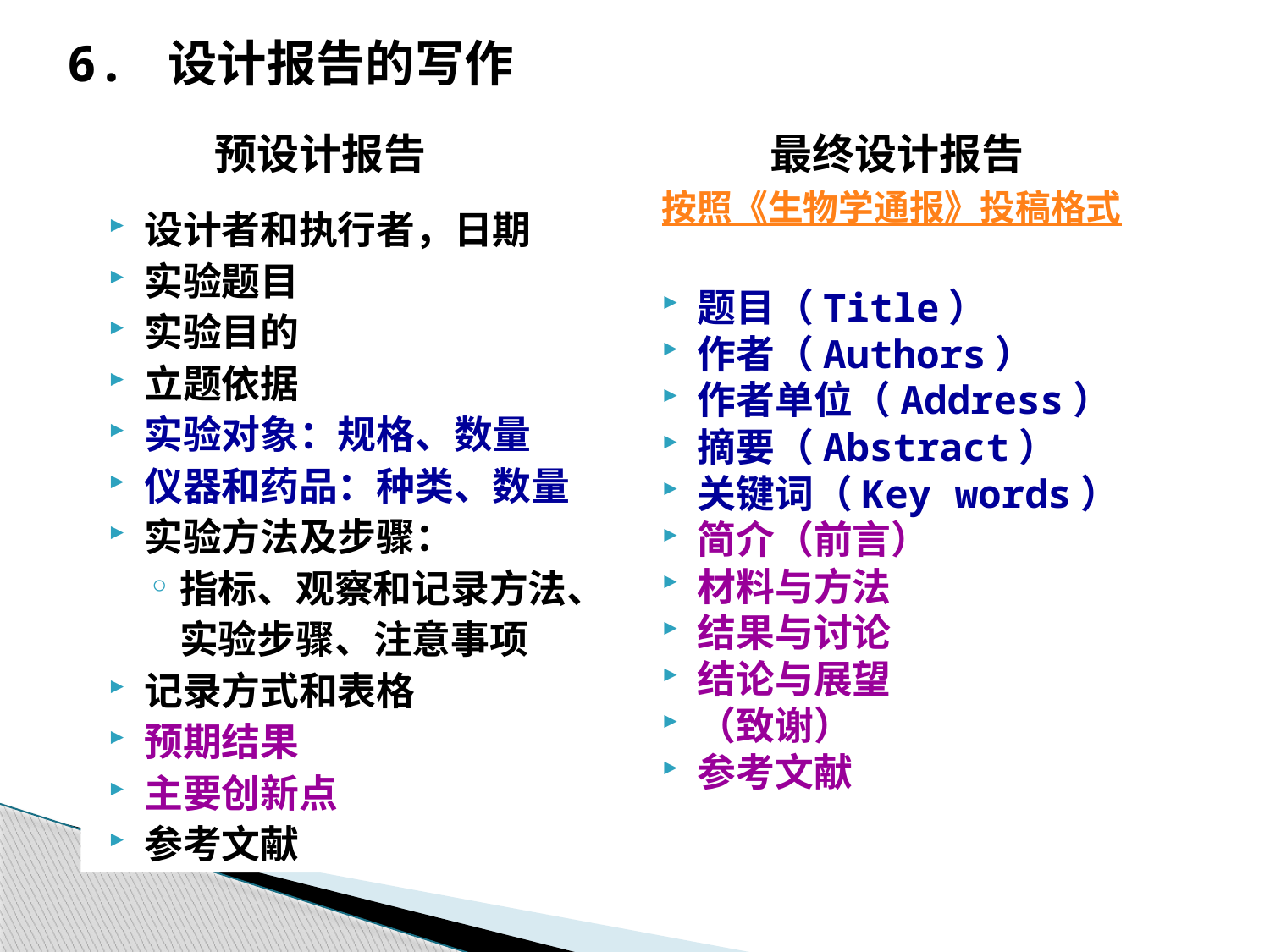

6. 设计报告的写作
预设计报告
最终设计报告
按照《生物学通报》投稿格式

题目（Title）
作者（Authors）
作者单位（Address）
摘要（Abstract）
关键词（Key words）
简介（前言）
材料与方法
结果与讨论
结论与展望
（致谢）
参考文献

设计者和执行者，日期
实验题目
实验目的
立题依据
实验对象：规格、数量
仪器和药品：种类、数量
实验方法及步骤：
指标、观察和记录方法、实验步骤、注意事项
记录方式和表格
预期结果
主要创新点
参考文献